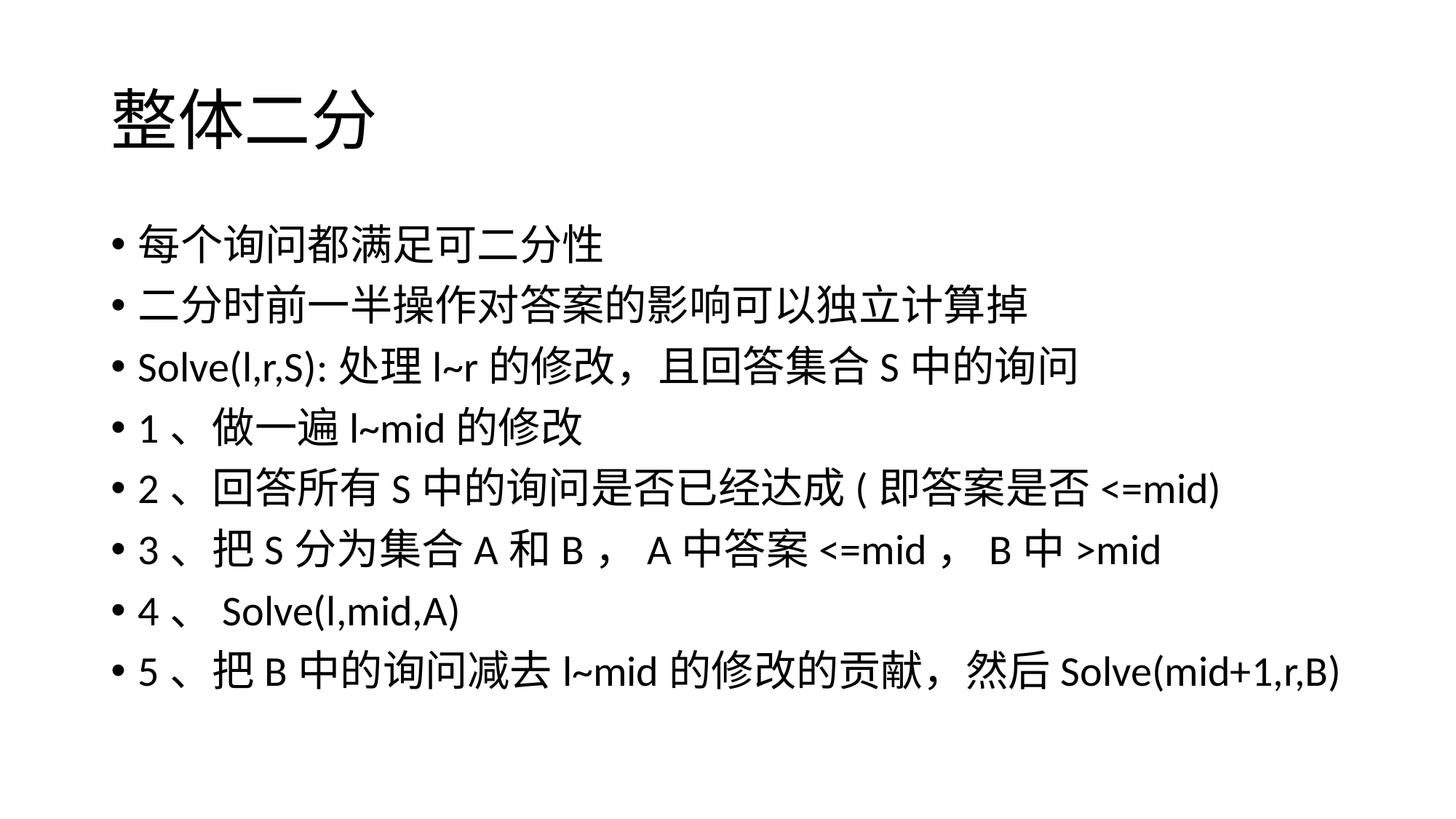

# 整体二分
每个询问都满足可二分性
二分时前一半操作对答案的影响可以独立计算掉
Solve(l,r,S):处理l~r的修改，且回答集合S中的询问
1、做一遍l~mid的修改
2、回答所有S中的询问是否已经达成(即答案是否<=mid)
3、把S分为集合A和B，A中答案<=mid，B中>mid
4、Solve(l,mid,A)
5、把B中的询问减去l~mid的修改的贡献，然后Solve(mid+1,r,B)